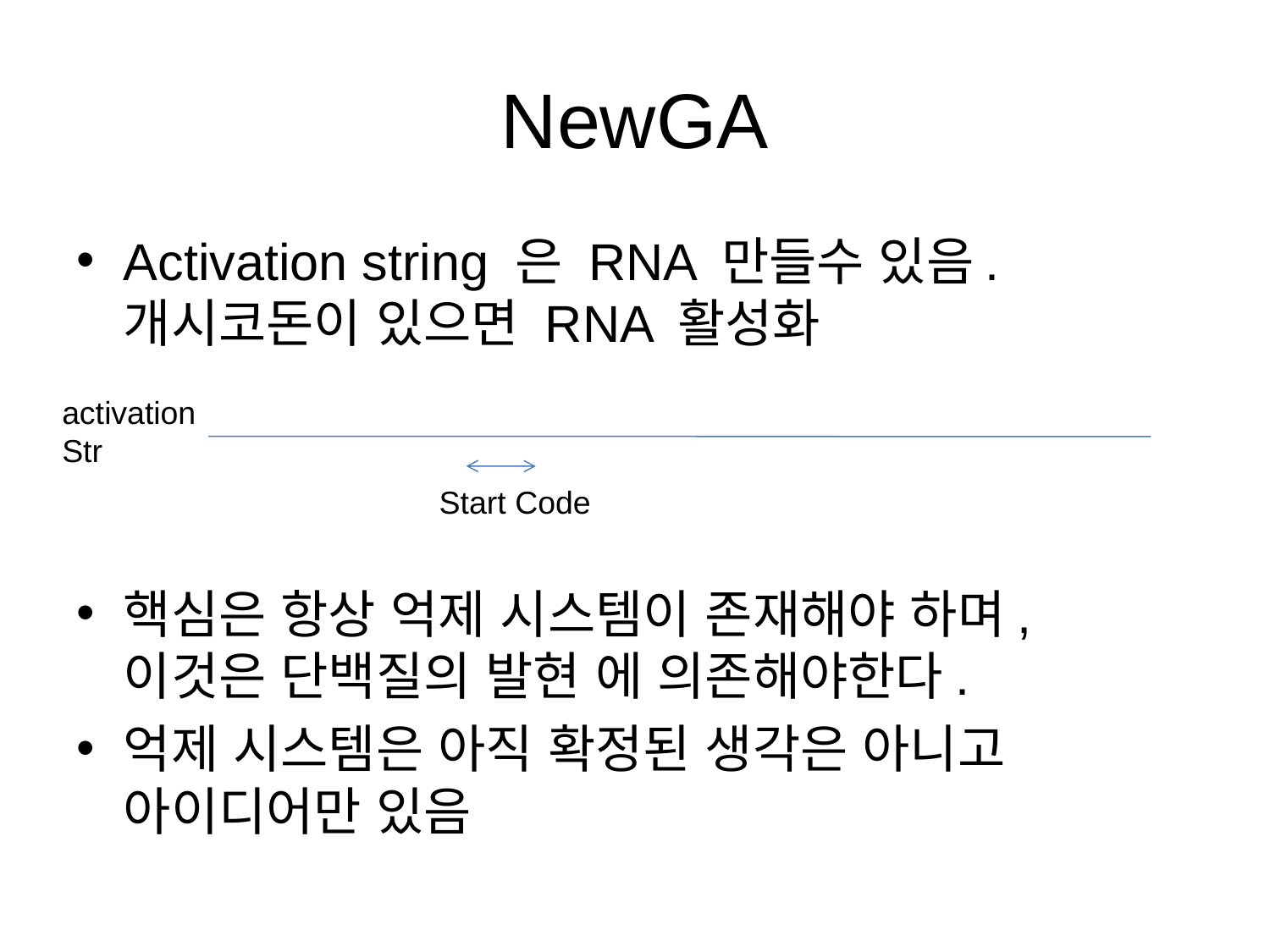

# NewGA
Activation string 은 RNA 만들수 있음. 개시코돈이 있으면 RNA 활성화

핵심은 항상 억제 시스템이 존재해야 하며, 이것은 단백질의 발현 에 의존해야한다.
억제 시스템은 아직 확정된 생각은 아니고 아이디어만 있음

activation
Str
Start Code